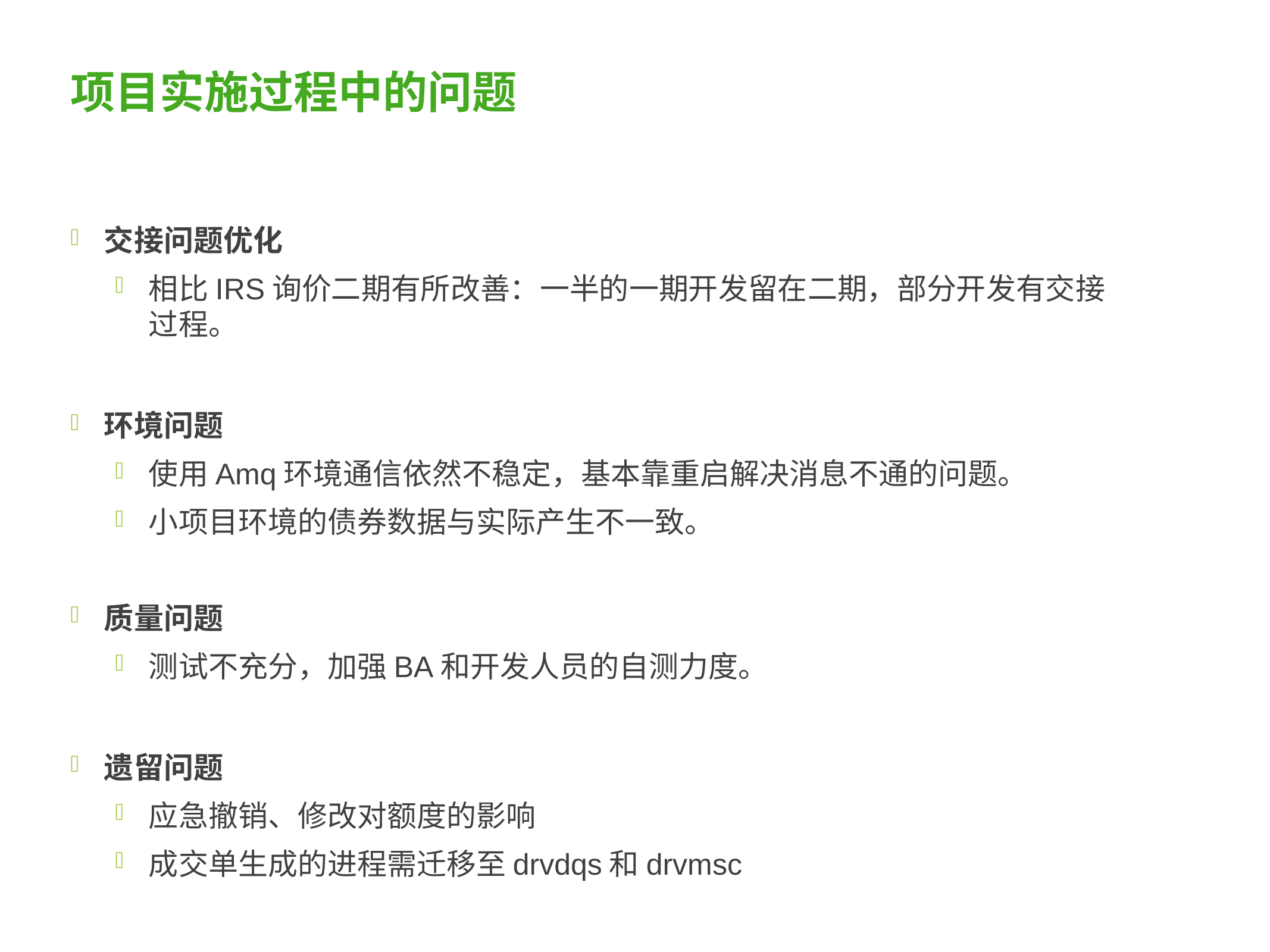

项目实施过程中的问题

交接问题优化
相比IRS询价二期有所改善：一半的一期开发留在二期，部分开发有交接过程。

环境问题
使用Amq环境通信依然不稳定，基本靠重启解决消息不通的问题。
小项目环境的债券数据与实际产生不一致。

质量问题
测试不充分，加强BA和开发人员的自测力度。

遗留问题
应急撤销、修改对额度的影响
成交单生成的进程需迁移至drvdqs和drvmsc